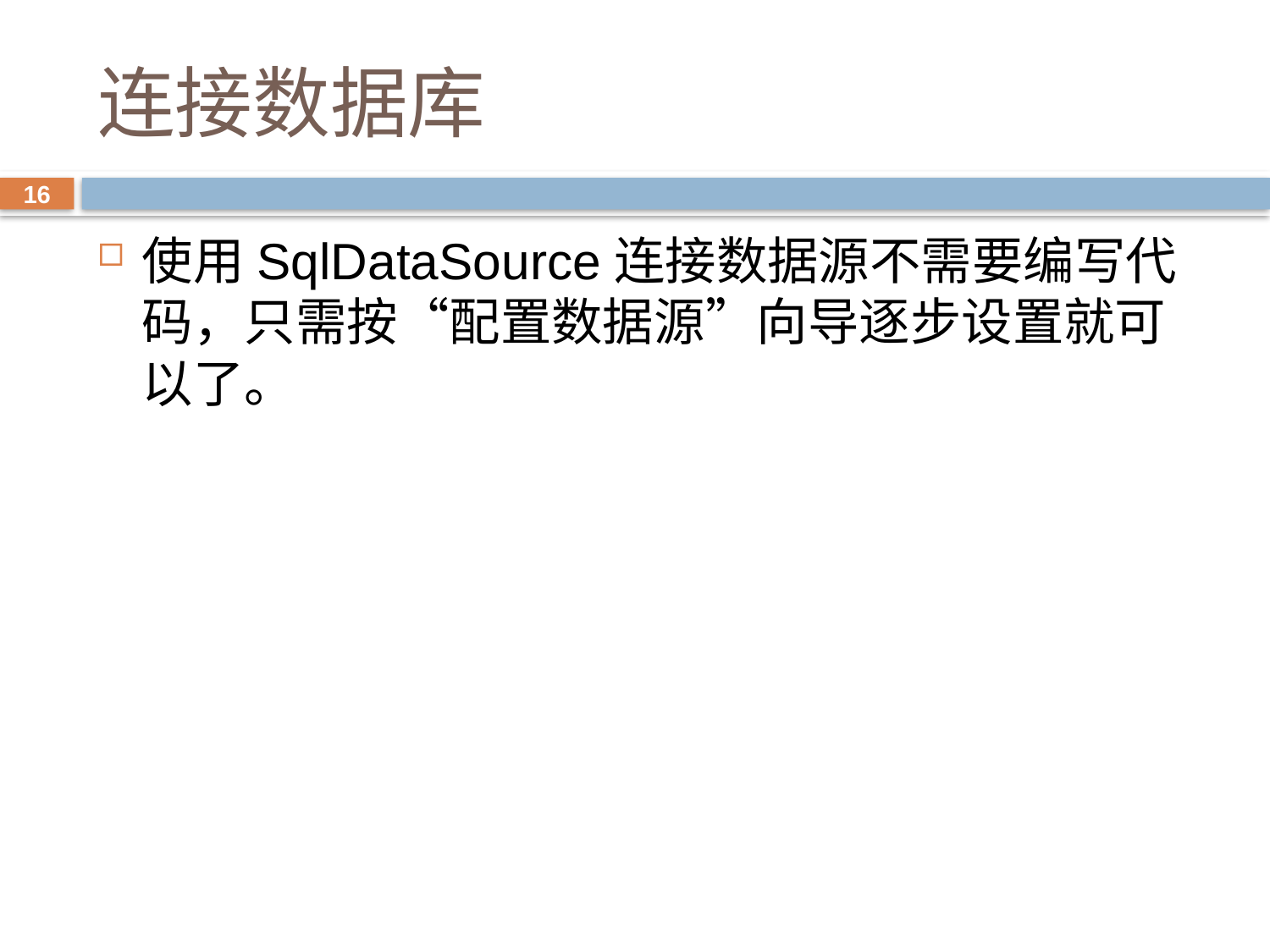

# 连接数据库
16
使用SqlDataSource连接数据源不需要编写代码，只需按“配置数据源”向导逐步设置就可以了。